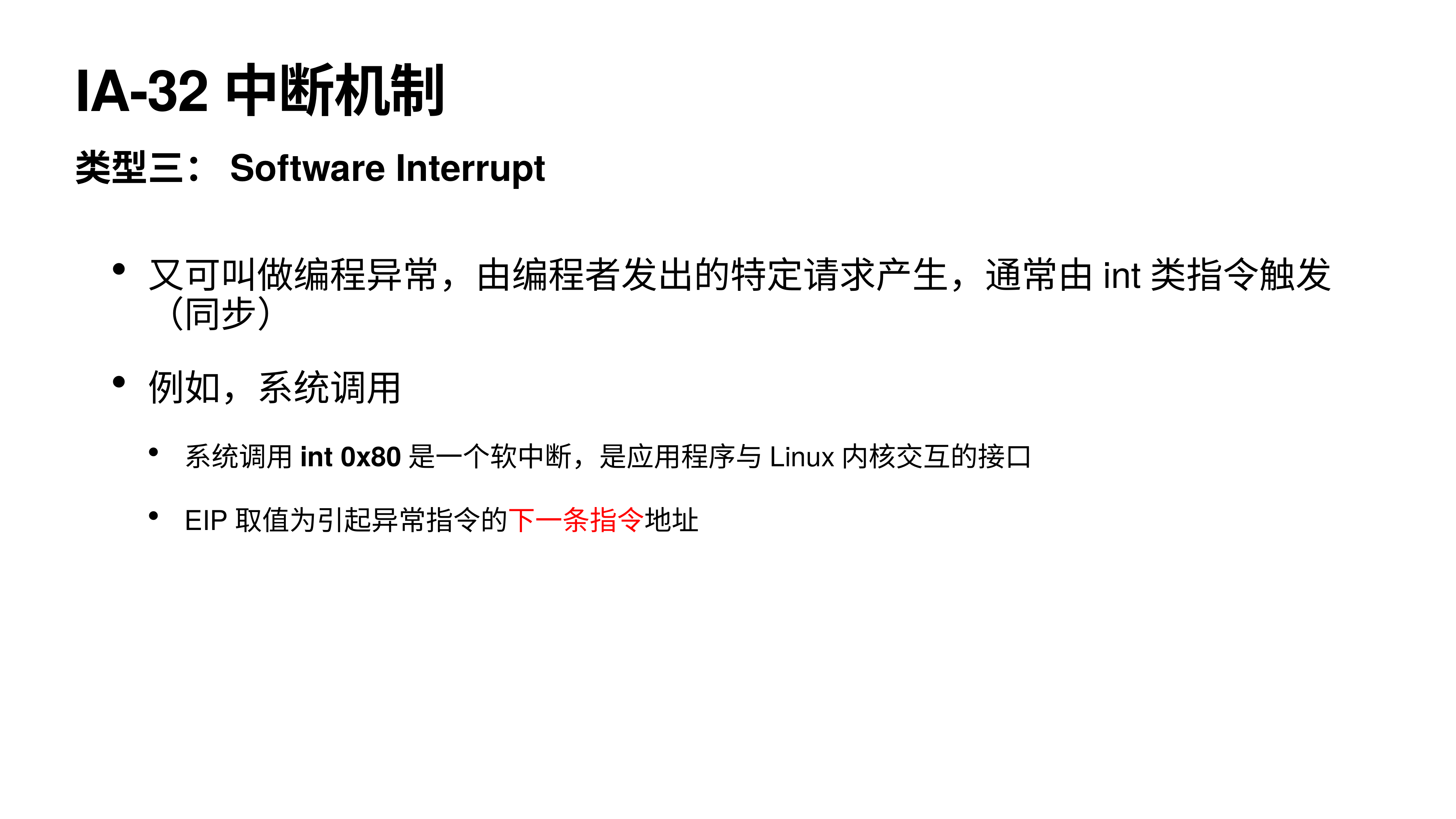

# IA-32中断机制
类型三：Software Interrupt

又可叫做编程异常，由编程者发出的特定请求产生，通常由int类指令触发（同步）
例如，系统调用
系统调用int 0x80是一个软中断，是应用程序与Linux内核交互的接口
EIP取值为引起异常指令的下一条指令地址